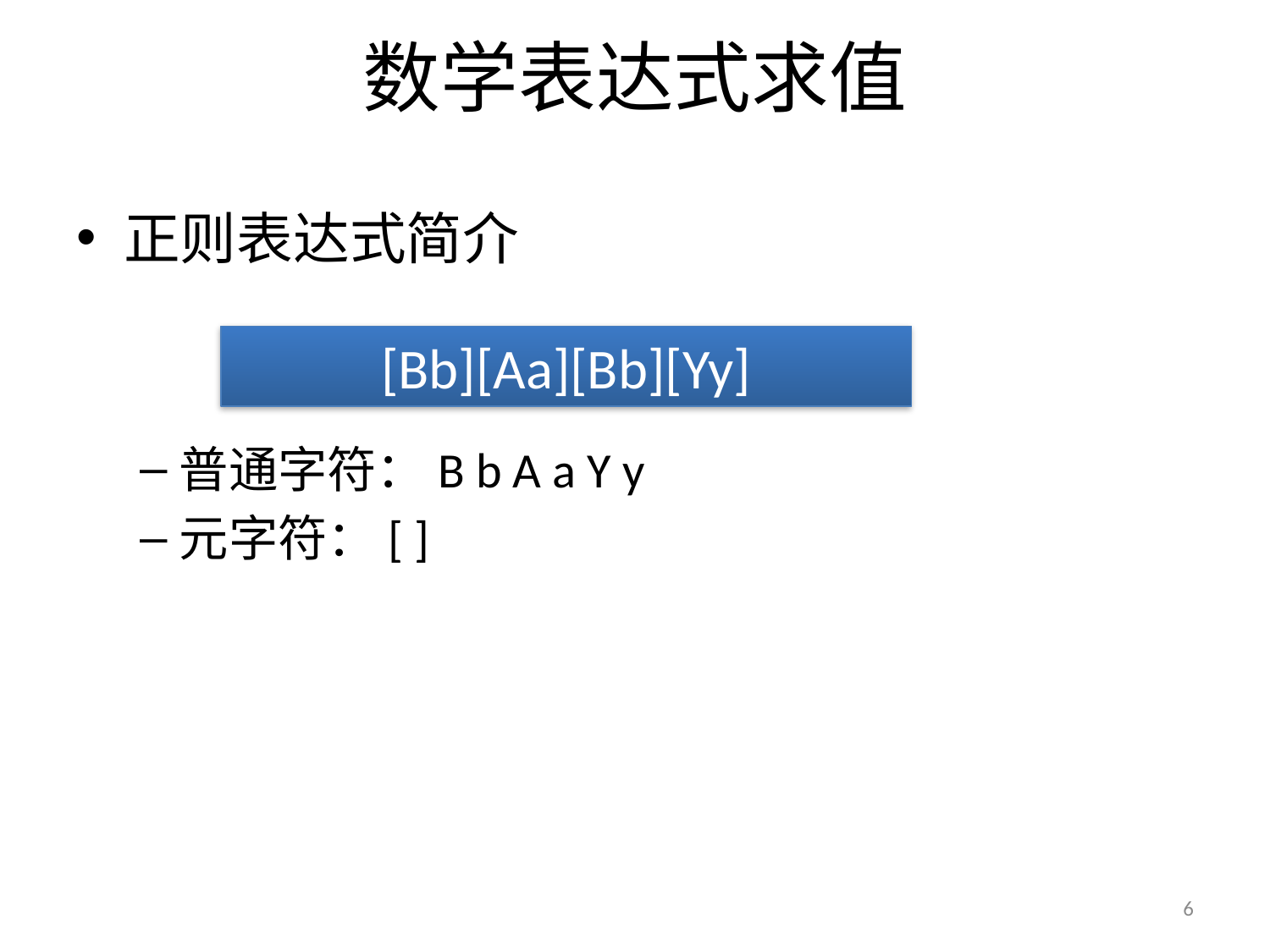

# 数学表达式求值
正则表达式简介

普通字符：B b A a Y y
元字符：[ ]

[Bb][Aa][Bb][Yy]
6